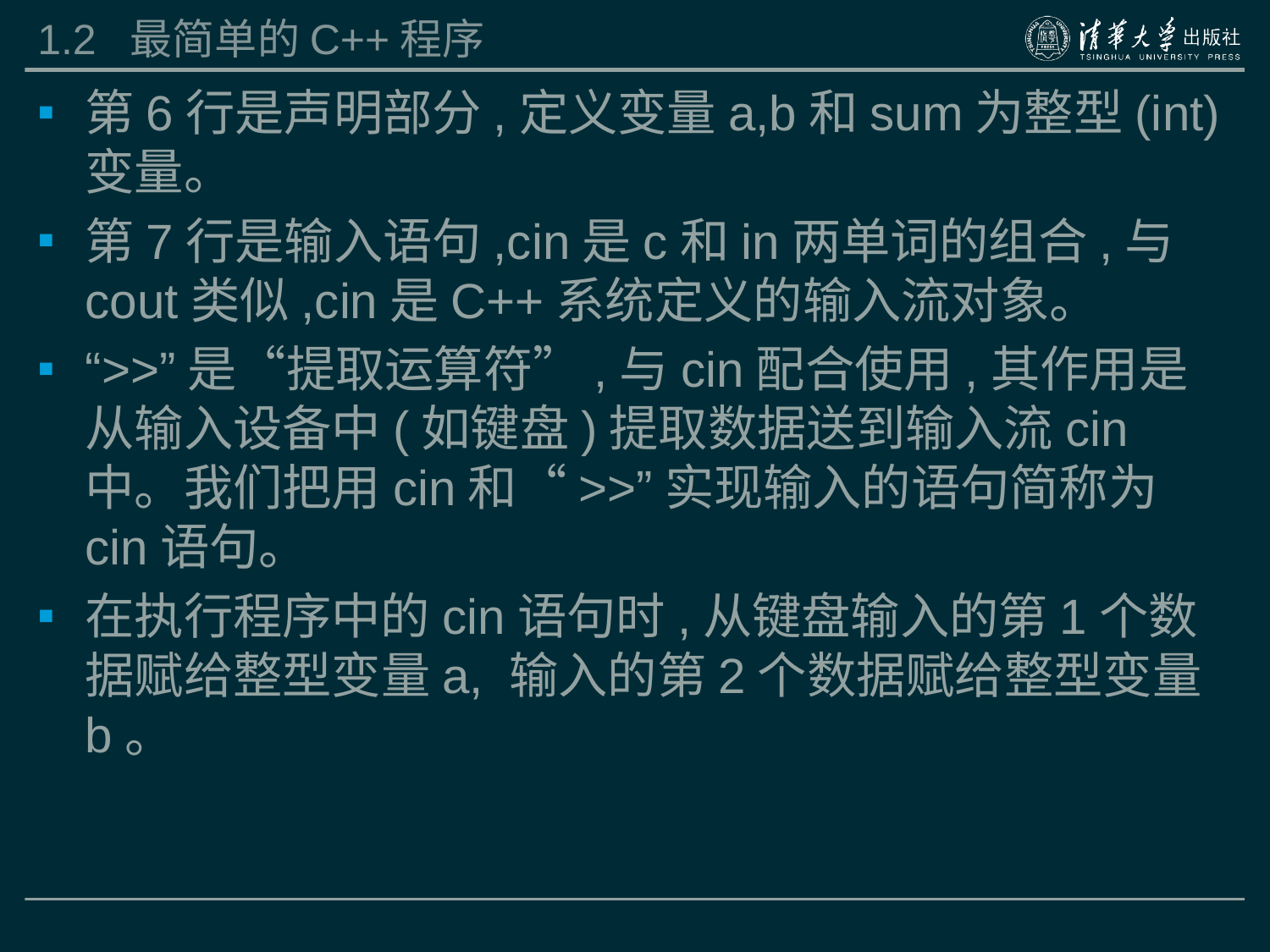

# 1.2  最简单的C++程序
第6行是声明部分,定义变量a,b和sum为整型(int)变量。
第7行是输入语句,cin是c和in两单词的组合,与cout类似,cin是C++系统定义的输入流对象。
“>>”是“提取运算符”,与cin配合使用,其作用是从输入设备中(如键盘)提取数据送到输入流cin中。我们把用cin和“>>”实现输入的语句简称为cin语句。
在执行程序中的cin语句时,从键盘输入的第1个数据赋给整型变量a, 输入的第2个数据赋给整型变量b。